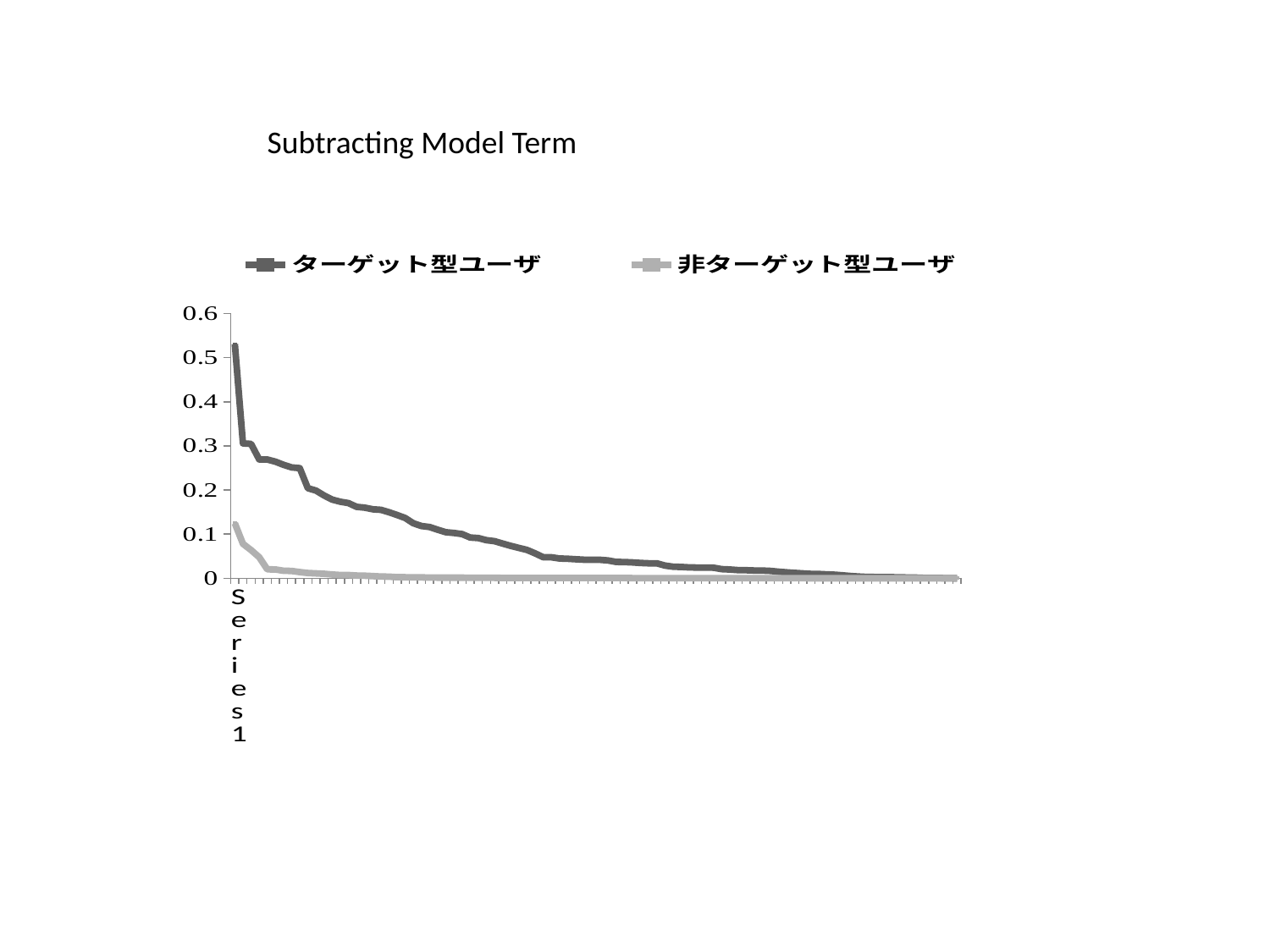

Subtracting Model Term

### Chart

| Category | ターゲット型ユーザ | 非ターゲット型ユーザ |
|---|---|---|
|  | 0.530738582048 | 0.124438841396 |
|  | 0.305624854669 | 0.0780086550183 |
|  | 0.304647093445 | 0.0638485511844 |
|  | 0.269399759924 | 0.0476979863984 |
|  | 0.269141268049 | 0.0202007282239 |
|  | 0.264266032501 | 0.0199206616148 |
|  | 0.257145004899 | 0.0169512343411 |
|  | 0.25123534238 | 0.0165685223057 |
|  | 0.249608569599 | 0.0139850591764 |
|  | 0.204224960971 | 0.0118982571753 |
|  | 0.19867973588 | 0.0109906089548 |
|  | 0.187565797004 | 0.0100845251381 |
|  | 0.178340580833 | 0.00845016506511 |
|  | 0.173370198877 | 0.00730918285282 |
|  | 0.17039933936 | 0.00728488281546 |
|  | 0.1618551666 | 0.00618371456771 |
|  | 0.160031706021 | 0.00583733877428 |
|  | 0.156285410477 | 0.00492824239056 |
|  | 0.155055293571 | 0.00385522680537 |
|  | 0.149677238302 | 0.00364252494723 |
|  | 0.143387675503 | 0.00243755756054 |
|  | 0.13654810189 | 0.00235430696197 |
|  | 0.124651775354 | 0.0020900702574 |
|  | 0.118363486268 | 0.00191145578581 |
|  | 0.116086345442 | 0.0015752528073 |
|  | 0.110062209126 | 0.00142589718849 |
|  | 0.104339317507 | 0.00141324478598 |
|  | 0.102707277486 | 0.00140496608756 |
|  | 0.100149985291 | 0.00131480312585 |
|  | 0.0923940479334 | 0.0012162371293 |
|  | 0.0910471595789 | 0.00104191492585 |
|  | 0.0864153419956 | 0.00103021726392 |
|  | 0.0841419944983 | 0.000907300528762 |
|  | 0.0786342667366 | 0.000896060298744 |
|  | 0.0734121956352 | 0.000895309427432 |
|  | 0.0687798353234 | 0.000855343180914 |
|  | 0.0641988283803 | 0.000834750944713 |
|  | 0.0564063904821 | 0.00075571273724 |
|  | 0.0476894092367 | 0.00067061168974 |
|  | 0.047619126133 | 0.000645299970118 |
|  | 0.0447726294877 | 0.000632728081224 |
|  | 0.0441743853043 | 0.000612980439278 |
|  | 0.043041358607 | 0.000601036425012 |
|  | 0.0420520981626 | 0.000530059145467 |
|  | 0.0417731180554 | 0.000490170791719 |
|  | 0.0417716063167 | 0.000480270254054 |
|  | 0.0404242426142 | 0.000436759900685 |
|  | 0.0369666889858 | 0.000436759900685 |
|  | 0.0366825638013 | 0.000423880603935 |
|  | 0.0358659831166 | 0.000398214550581 |
|  | 0.0347040100104 | 0.000395907177927 |
|  | 0.0339143468012 | 0.000370759900685 |
|  | 0.0339025549816 | 0.000352273596285 |
|  | 0.0287702649087 | 0.000317054455168 |
|  | 0.0262702624387 | 0.000304084707618 |
|  | 0.0256311894018 | 0.000285349009651 |
|  | 0.0246172585555 | 0.000269496286893 |
|  | 0.0242356049361 | 0.000253138330899 |
|  | 0.0241924794247 | 0.000250191803587 |
|  | 0.0239300832792 | 0.000222790841376 |
|  | 0.0206231326889 | 0.000212389574034 |
|  | 0.0198561369113 | 0.000205643564135 |
|  | 0.0184957448 | 0.000201496286893 |
|  | 0.018181971045 | 0.000177790841376 |
|  | 0.0176278059174 | 0.000177790841376 |
|  | 0.0174976671321 | 0.000141085395859 |
|  | 0.0166926726991 | 0.000131410863251 |
|  | 0.0148274892635 | 0.000112497458955 |
|  | 0.0133562786514 | 8.45833833243e-05 |
|  | 0.0121928892346 | 7.3749743133e-05 |
|  | 0.0110375350394 | 3.04514554164e-05 |
|  | 0.00986237391213 | 0.0 |
|  | 0.00963350515766 | 0.0 |
|  | 0.00874609907607 | 0.0 |
|  | 0.00787100695486 | 0.0 |
|  | 0.00647693108309 | 0.0 |
|  | 0.00497229756506 | 0.0 |
|  | 0.00374357768385 | 0.0 |
|  | 0.00282682114308 | 0.0 |
|  | 0.00273586035245 | 0.0 |
|  | 0.00245229295038 | 0.0 |
|  | 0.00240944326472 | 0.0 |
|  | 0.00195061266685 | 0.0 |
|  | 0.00172807271818 | 0.0 |
|  | 0.00145639996631 | 0.0 |
|  | 0.000692889235991 | 0.0 |
|  | 0.00052417946971 | 0.0 |
|  | 0.00048537925563 | 0.0 |
|  | 7.70252453397e-05 | 0.0 |
|  | 0.0 | 0.0 |